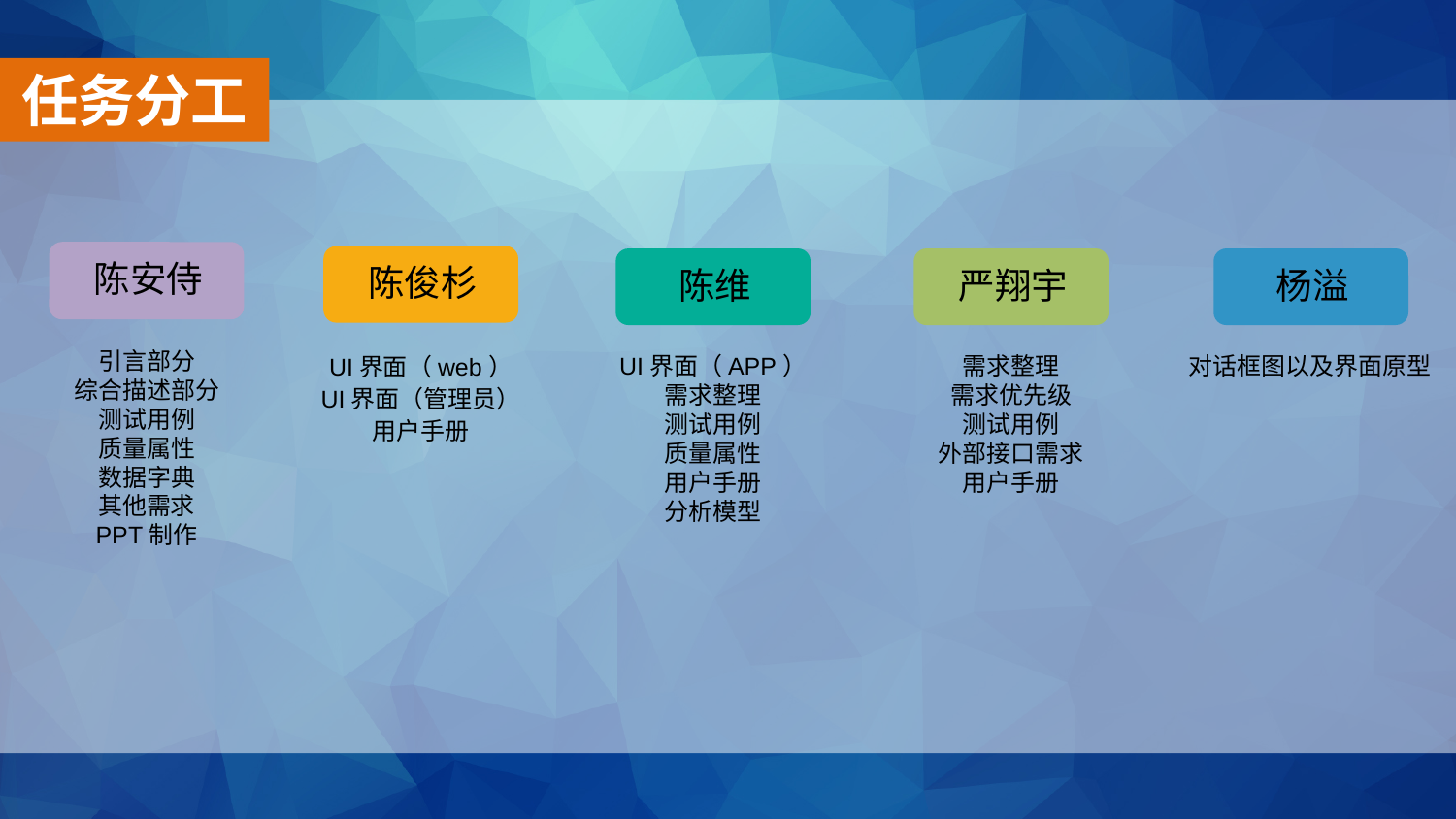

任务分工

陈安侍
引言部分
综合描述部分
测试用例
质量属性
数据字典
其他需求
PPT制作

陈俊杉
UI界面（web）
UI界面（管理员）
用户手册

陈维
UI界面（APP）
需求整理
测试用例
质量属性
用户手册
分析模型

严翔宇
需求整理
需求优先级
测试用例
外部接口需求
用户手册

杨溢
对话框图以及界面原型